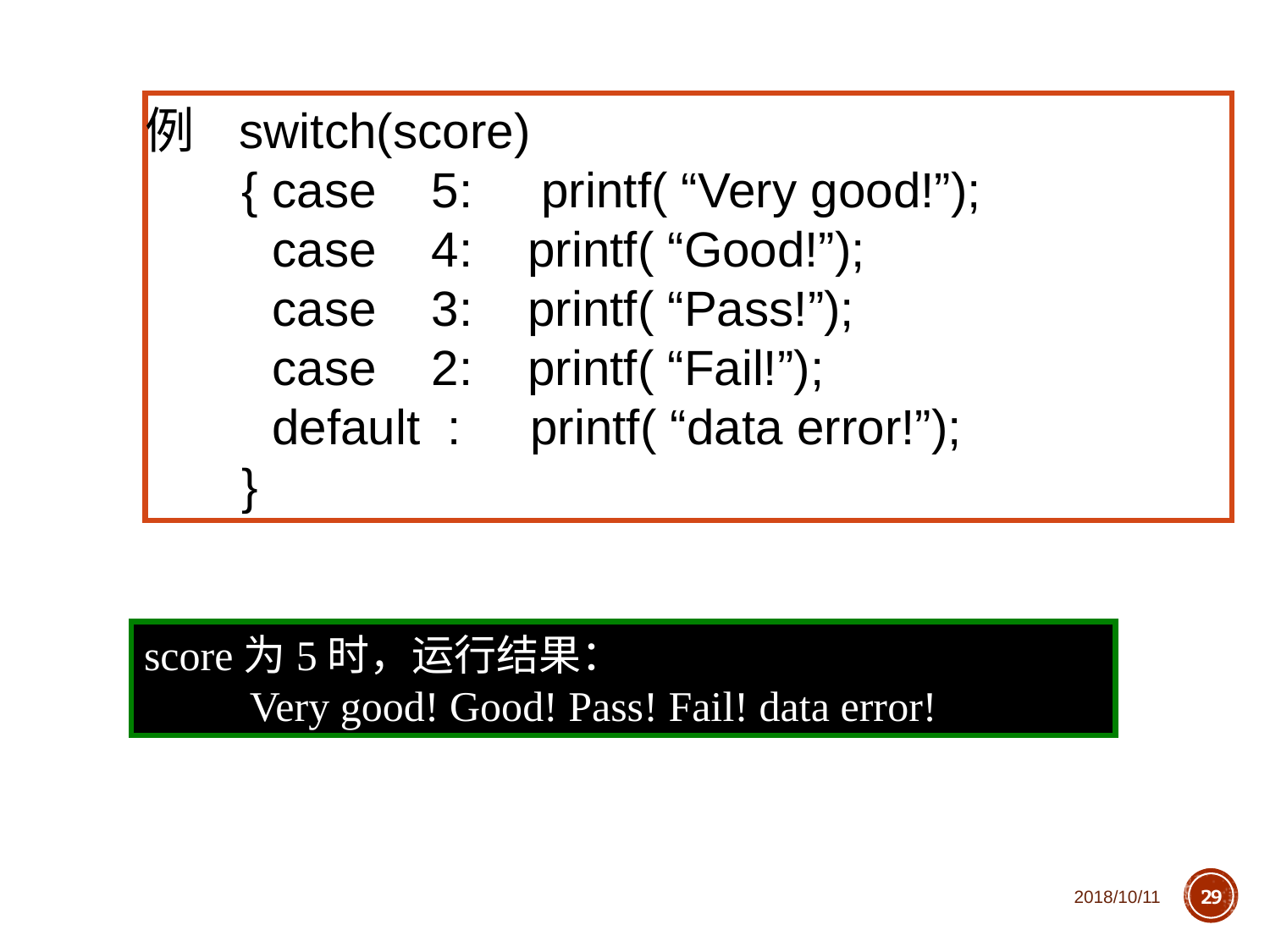

例   switch(score)
       {	case    5:     printf( “Very good!”);
	case    4:    printf( “Good!”);
	case    3:    printf( “Pass!”);
	case    2:    printf( “Fail!”);
	default  :     printf( “data error!”);
       }
score为5时，运行结果：
          Very good! Good! Pass! Fail! data error!
2018/10/11
29